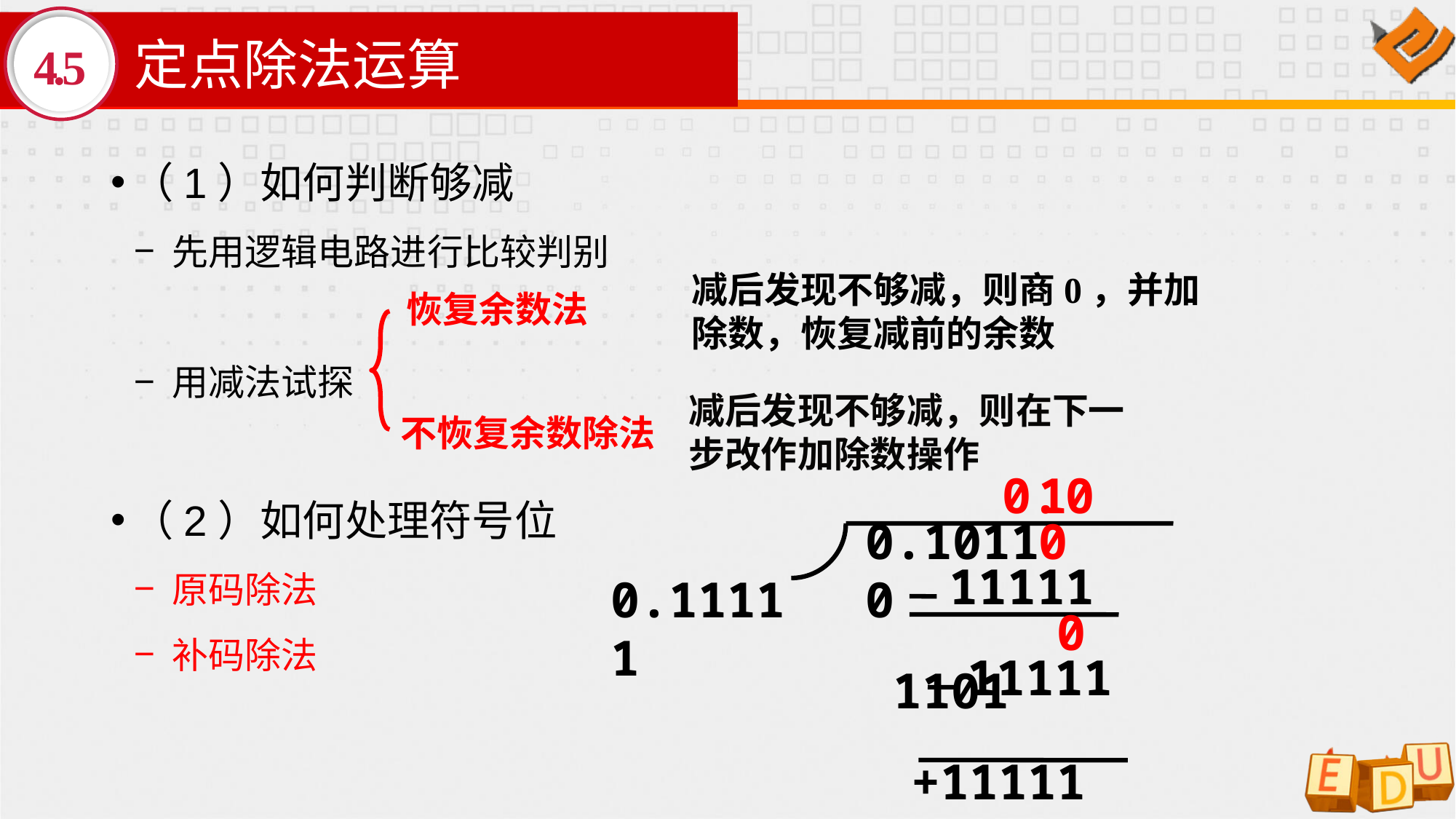

# 定点除法运算
4.5
（1）如何判断够减
先用逻辑电路进行比较判别

用减法试探

（2）如何处理符号位
原码除法
补码除法
减后发现不够减，则商0，并加除数，恢复减前的余数
恢复余数法

减后发现不够减，则在下一步改作加除数操作
不恢复余数除法
0.
1
0
 0.11111
0.10110
0

 11111
   1101

0

 11111
 +11111

   11010